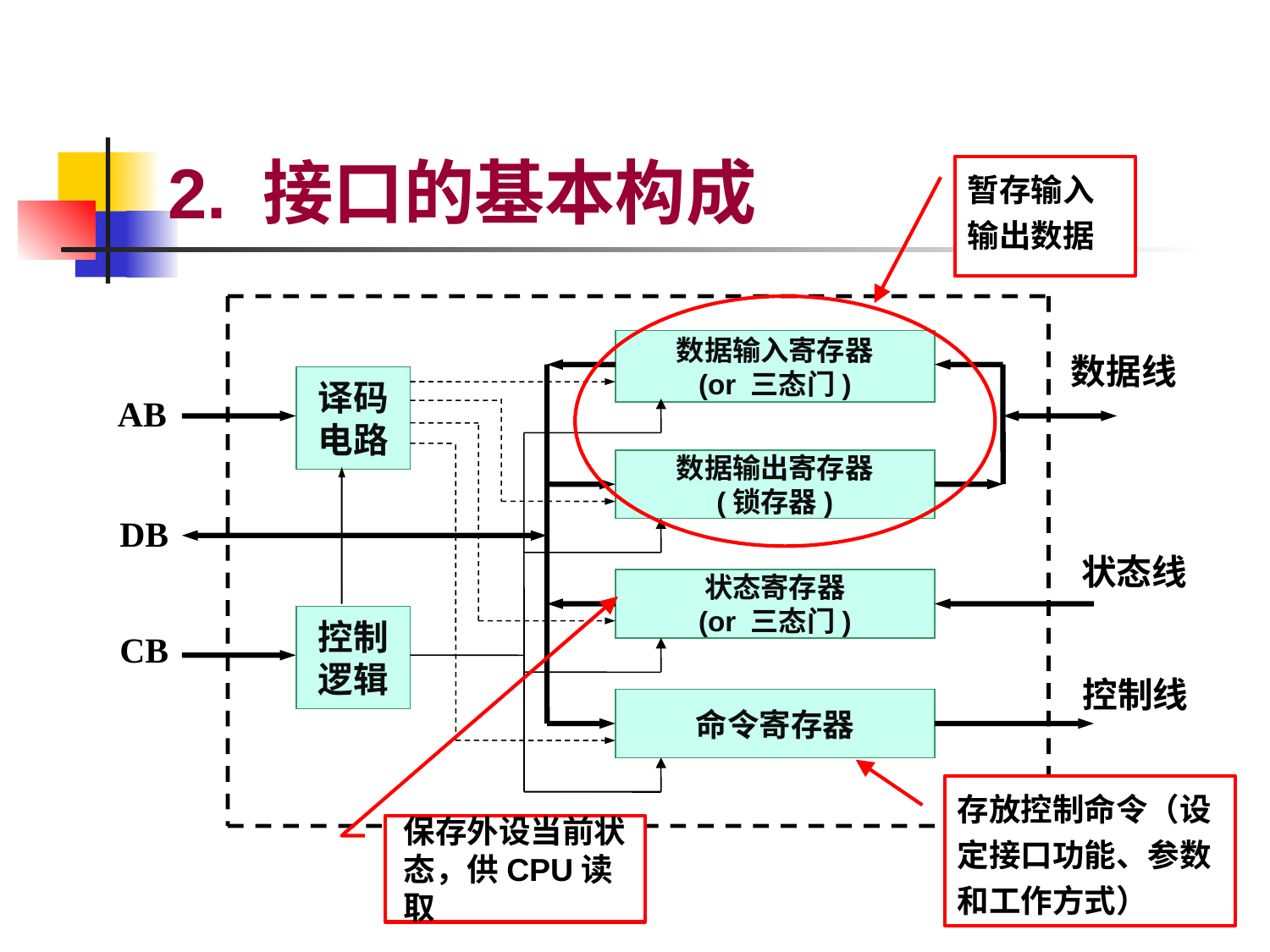

# 2. 接口的基本构成
暂存输入输出数据

数据输入寄存器
(or 三态门)
数据线

译码
电路

AB

数据输出寄存器
(锁存器)

DB

状态线

状态寄存器
(or 三态门)

控制
逻辑
CB

控制线
命令寄存器

存放控制命令（设定接口功能、参数和工作方式）

保存外设当前状态，供CPU读取